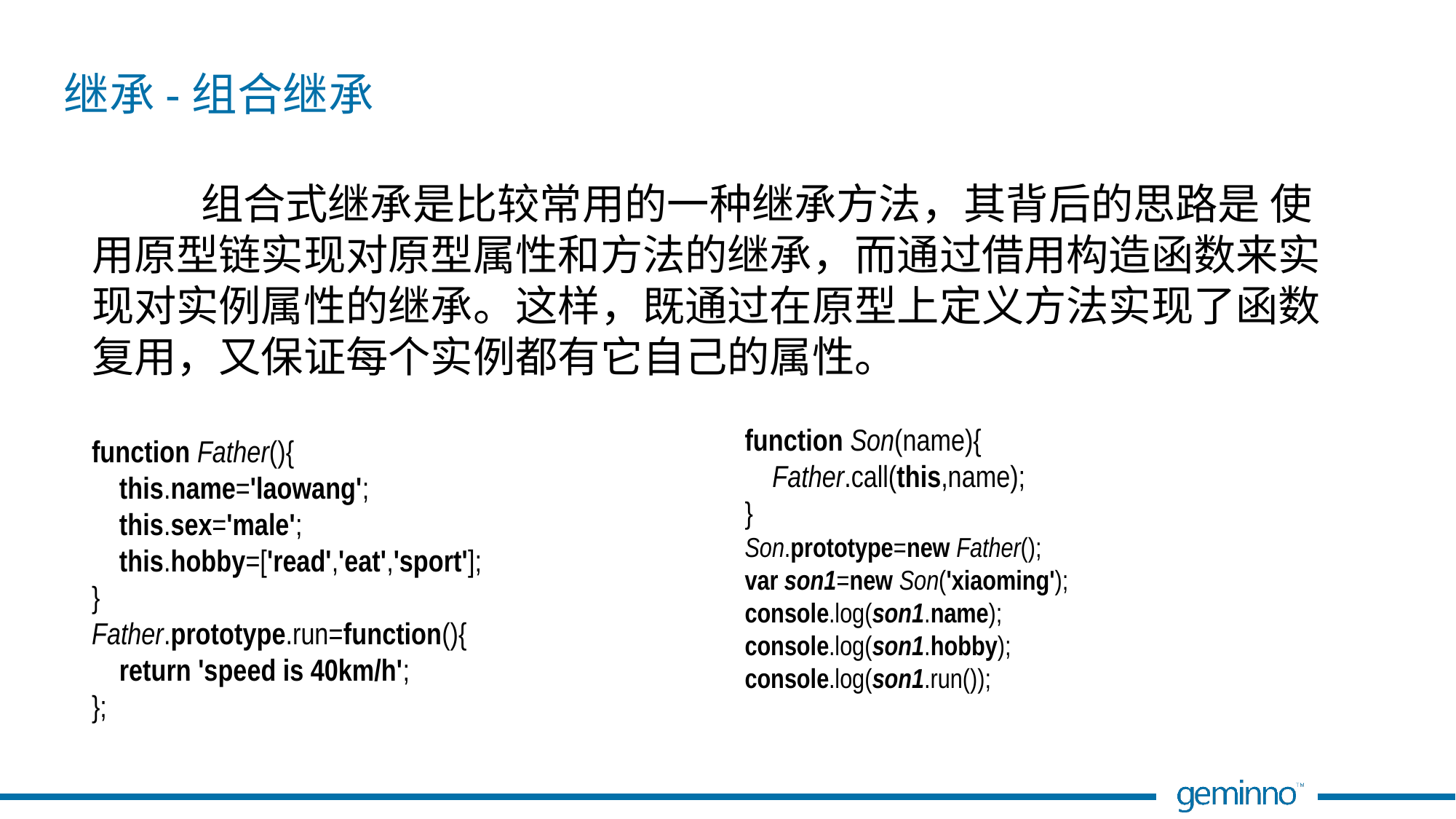

# 继承-组合继承
	组合式继承是比较常用的一种继承方法，其背后的思路是 使用原型链实现对原型属性和方法的继承，而通过借用构造函数来实现对实例属性的继承。这样，既通过在原型上定义方法实现了函数复用，又保证每个实例都有它自己的属性。
function Father(){
    this.name='laowang';
    this.sex='male';
    this.hobby=['read','eat','sport'];
}
Father.prototype.run=function(){
    return 'speed is 40km/h';
};
function Son(name){
    Father.call(this,name);
}
Son.prototype=new Father();
var son1=new Son('xiaoming');
console.log(son1.name);
console.log(son1.hobby);
console.log(son1.run());